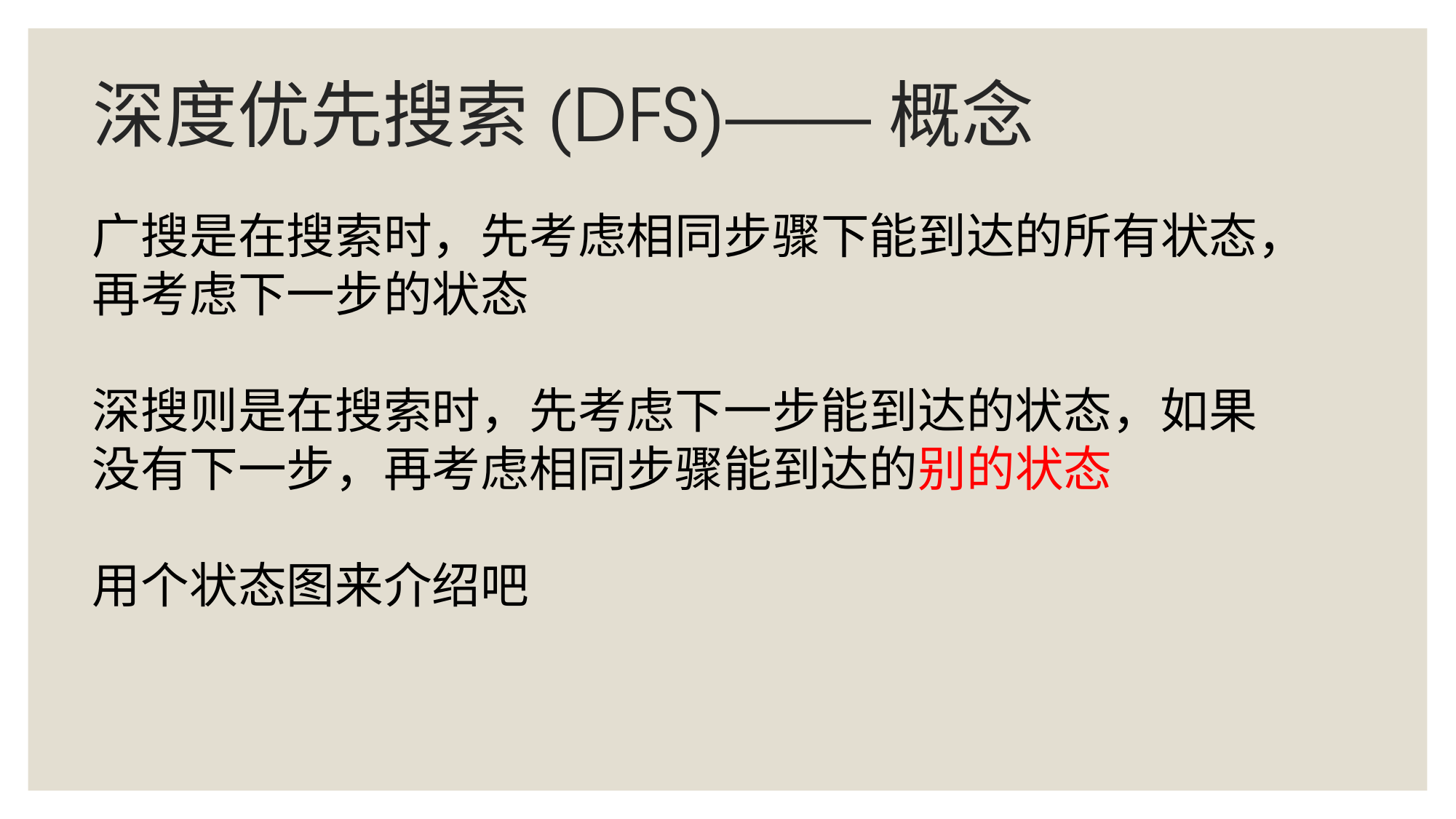

# 深度优先搜索(DFS)——概念
广搜是在搜索时，先考虑相同步骤下能到达的所有状态，再考虑下一步的状态

深搜则是在搜索时，先考虑下一步能到达的状态，如果没有下一步，再考虑相同步骤能到达的别的状态

用个状态图来介绍吧